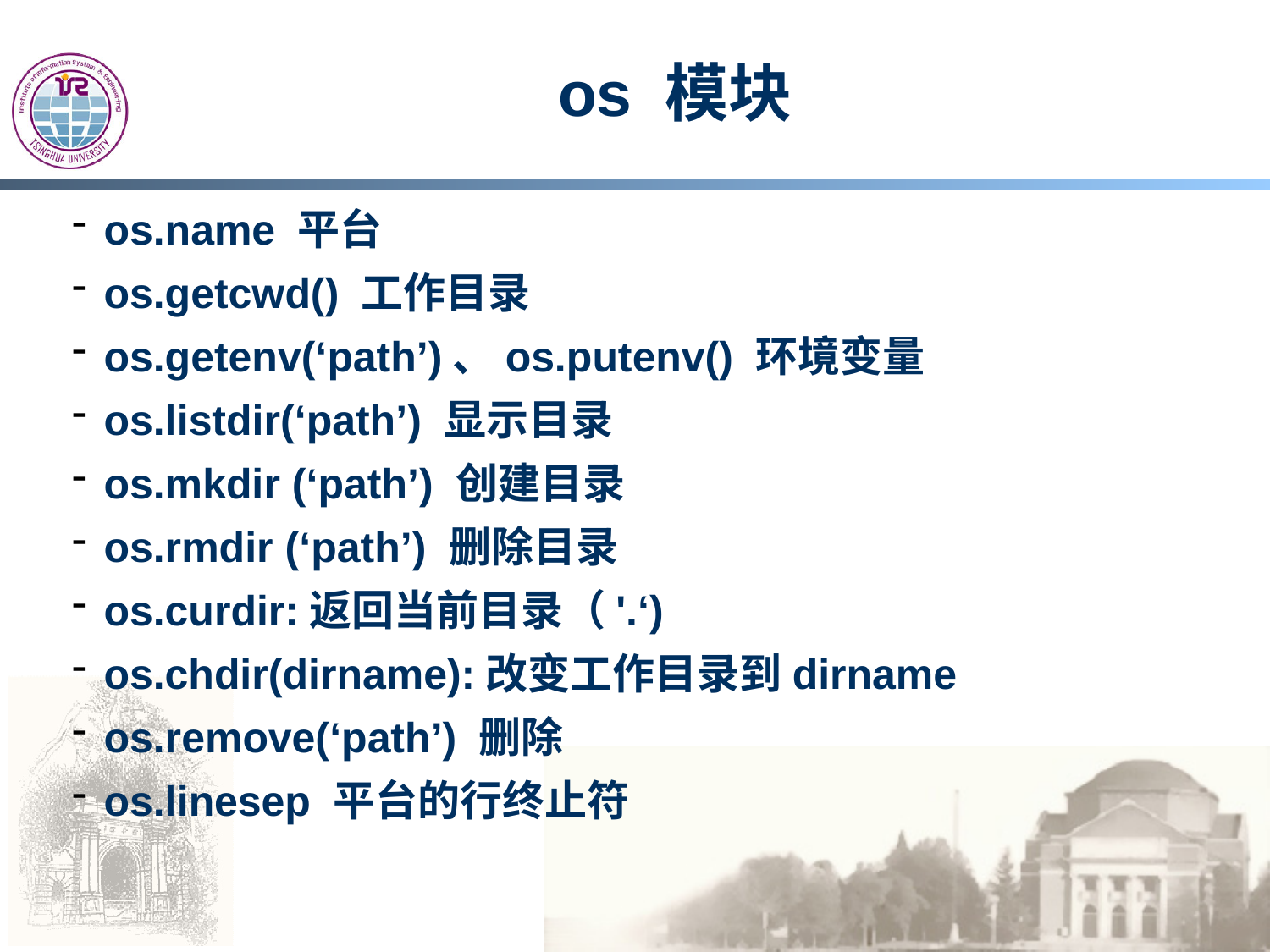

# os 模块
os.name 平台
os.getcwd() 工作目录
os.getenv(‘path’)、os.putenv() 环境变量
os.listdir(‘path’) 显示目录
os.mkdir (‘path’) 创建目录
os.rmdir (‘path’) 删除目录
os.curdir:返回当前目录（'.‘)
os.chdir(dirname):改变工作目录到dirname
os.remove(‘path’) 删除
os.linesep 平台的行终止符